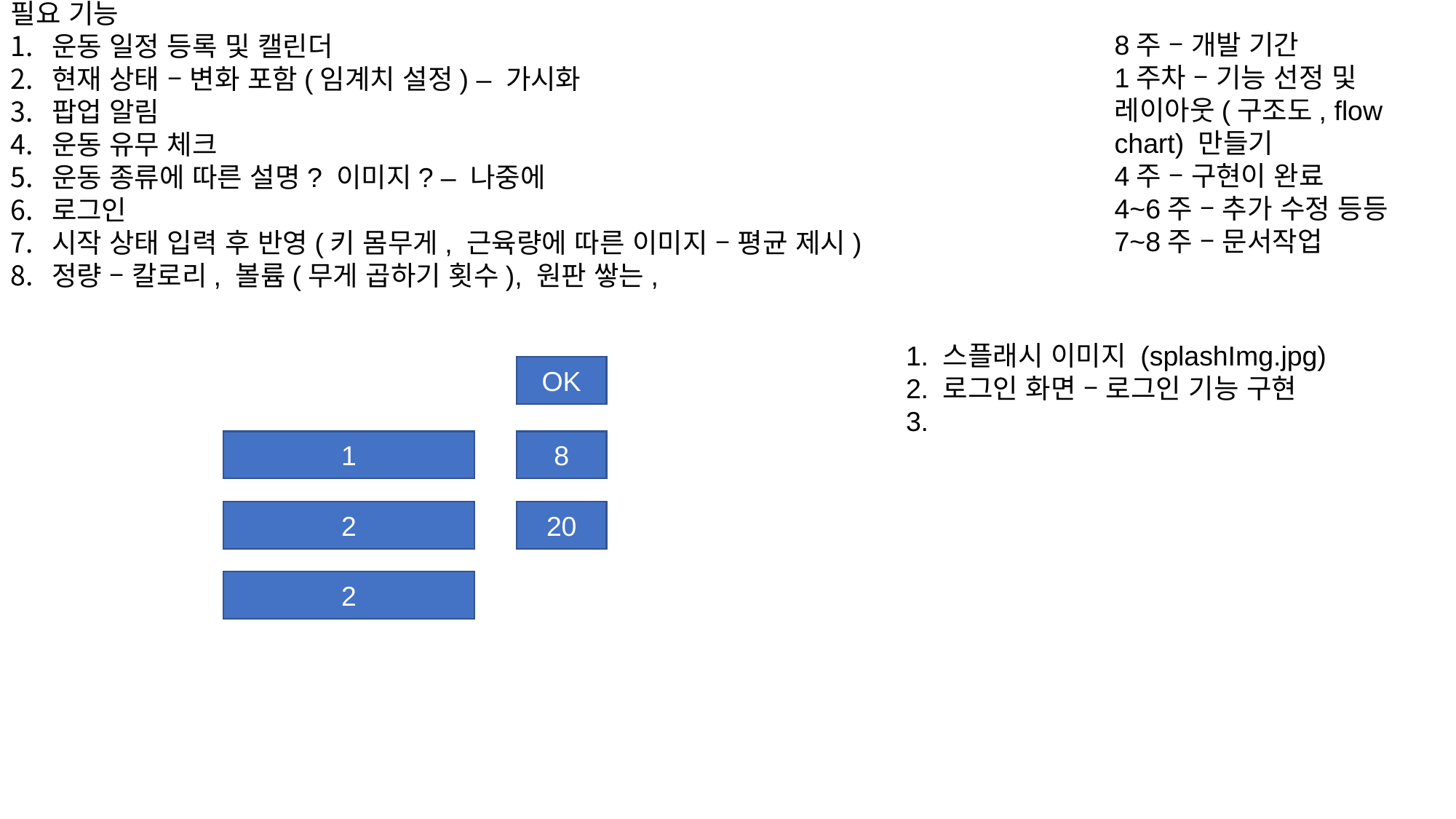

필요 기능
운동 일정 등록 및 캘린더
현재 상태 – 변화 포함(임계치 설정) – 가시화
팝업 알림
운동 유무 체크
운동 종류에 따른 설명? 이미지? – 나중에
로그인
시작 상태 입력 후 반영(키 몸무게, 근육량에 따른 이미지 – 평균 제시)
정량 – 칼로리, 볼륨(무게 곱하기 횟수), 원판 쌓는,

8주 – 개발 기간
1주차 – 기능 선정 및 레이아웃(구조도, flow chart) 만들기
4주 – 구현이 완료
4~6주 – 추가 수정 등등
7~8주 – 문서작업

1. 스플래시 이미지 (splashImg.jpg)
2. 로그인 화면 – 로그인 기능 구현
3.
OK
1
8
2
20
2